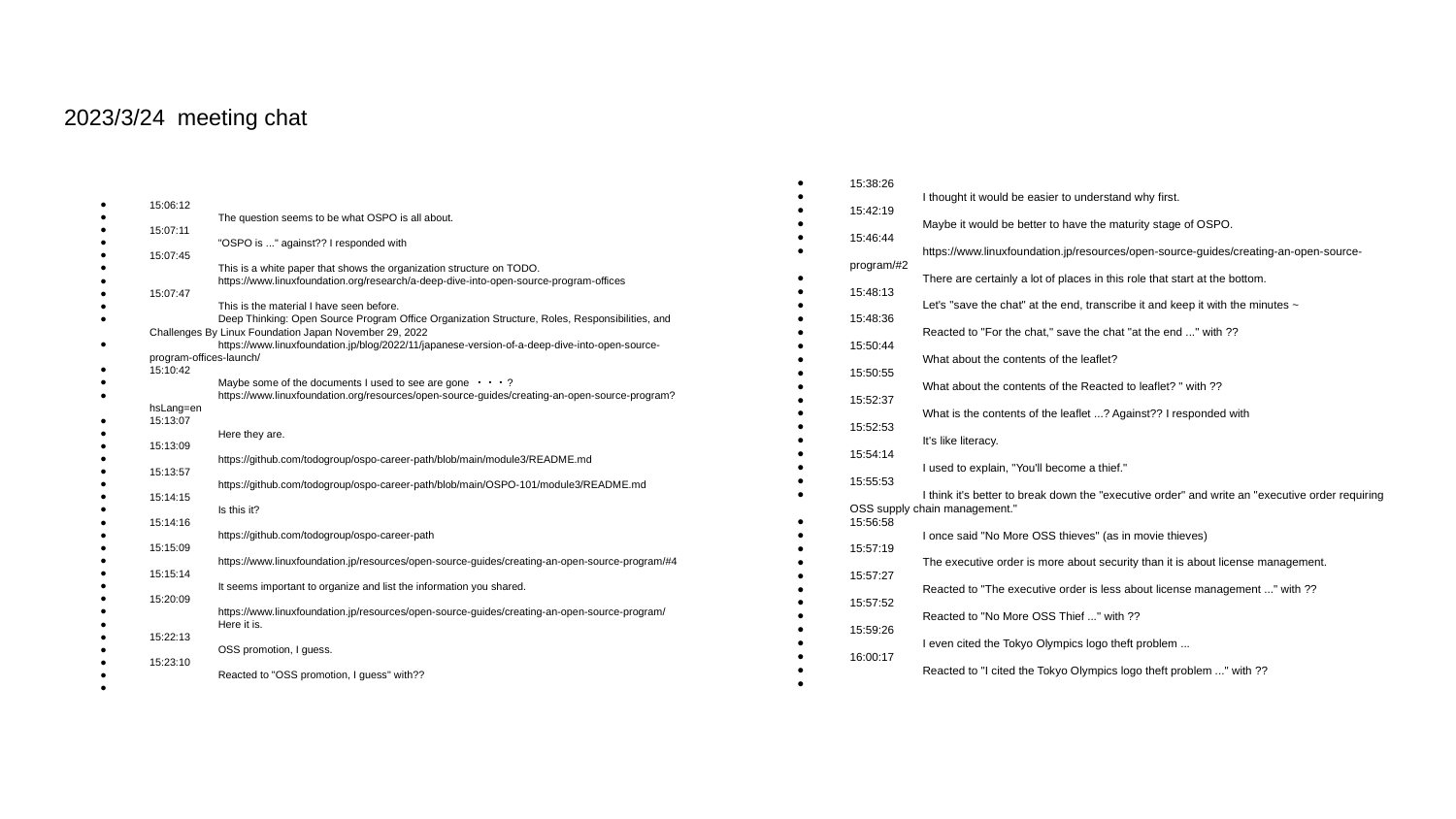

# 2023/3/24  meeting chat
15:38:26
	I thought it would be easier to understand why first.
15:42:19
	Maybe it would be better to have the maturity stage of OSPO.
15:46:44
	https://www.linuxfoundation.jp/resources/open-source-guides/creating-an-open-source-program/#2
	There are certainly a lot of places in this role that start at the bottom.
15:48:13
	Let's "save the chat" at the end, transcribe it and keep it with the minutes ~
15:48:36
	Reacted to "For the chat," save the chat "at the end ..." with ??
15:50:44
	What about the contents of the leaflet?
15:50:55
	What about the contents of the Reacted to leaflet? " with ??
15:52:37
	What is the contents of the leaflet ...? Against?? I responded with
15:52:53
	It's like literacy.
15:54:14
	I used to explain, "You'll become a thief."
15:55:53
	I think it's better to break down the "executive order" and write an "executive order requiring OSS supply chain management."
15:56:58
	I once said "No More OSS thieves" (as in movie thieves)
15:57:19
	The executive order is more about security than it is about license management.
15:57:27
	Reacted to "The executive order is less about license management ..." with ??
15:57:52
	Reacted to "No More OSS Thief ..." with ??
15:59:26
	I even cited the Tokyo Olympics logo theft problem ...
16:00:17
	Reacted to "I cited the Tokyo Olympics logo theft problem ..." with ??

15:06:12
	The question seems to be what OSPO is all about.
15:07:11
	"OSPO is ..." against?? I responded with
15:07:45
	This is a white paper that shows the organization structure on TODO.
	https://www.linuxfoundation.org/research/a-deep-dive-into-open-source-program-offices
15:07:47
	This is the material I have seen before.
	Deep Thinking: Open Source Program Office Organization Structure, Roles, Responsibilities, and Challenges By Linux Foundation Japan November 29, 2022
	https://www.linuxfoundation.jp/blog/2022/11/japanese-version-of-a-deep-dive-into-open-source-program-offices-launch/
15:10:42
	Maybe some of the documents I used to see are gone ・・・?
	https://www.linuxfoundation.org/resources/open-source-guides/creating-an-open-source-program?hsLang=en
15:13:07
	Here they are.
15:13:09
	https://github.com/todogroup/ospo-career-path/blob/main/module3/README.md
15:13:57
	https://github.com/todogroup/ospo-career-path/blob/main/OSPO-101/module3/README.md
15:14:15
	Is this it?
15:14:16
	https://github.com/todogroup/ospo-career-path
15:15:09
	https://www.linuxfoundation.jp/resources/open-source-guides/creating-an-open-source-program/#4
15:15:14
	It seems important to organize and list the information you shared.
15:20:09
	https://www.linuxfoundation.jp/resources/open-source-guides/creating-an-open-source-program/
	Here it is.
15:22:13
	OSS promotion, I guess.
15:23:10
	Reacted to "OSS promotion, I guess" with??